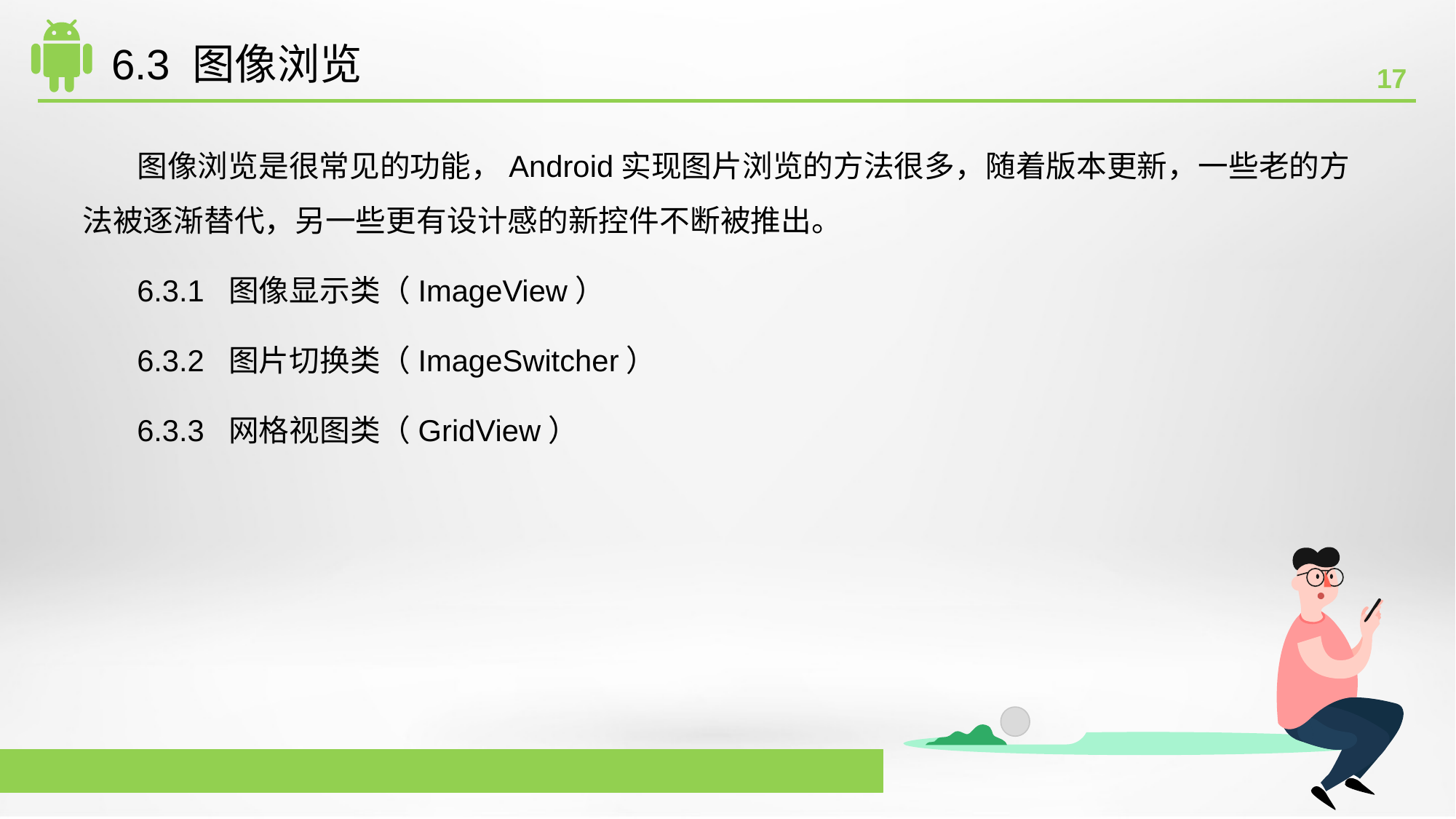

# 6.3 图像浏览
图像浏览是很常见的功能，Android实现图片浏览的方法很多，随着版本更新，一些老的方法被逐渐替代，另一些更有设计感的新控件不断被推出。
6.3.1  图像显示类（ImageView）
6.3.2  图片切换类（ImageSwitcher）
6.3.3  网格视图类（GridView）